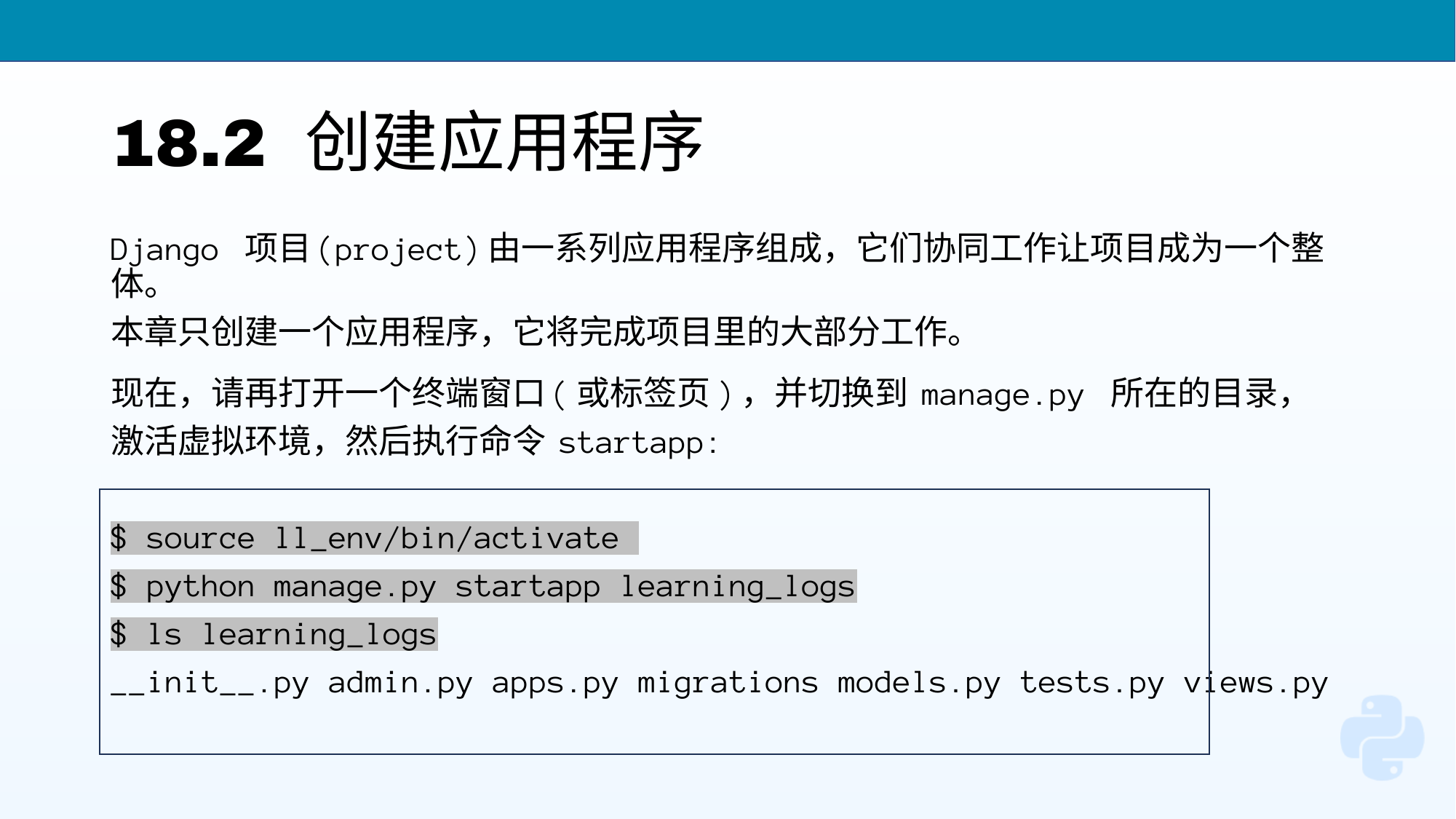

# 18.2 创建应用程序
Django 项目(project)由一系列应用程序组成，它们协同工作让项目成为一个整体。
本章只创建一个应用程序，它将完成项目里的大部分工作。
现在，请再打开一个终端窗口(或标签页)，并切换到 manage.py 所在的目录，激活虚拟环境，然后执行命令 startapp:

$ source ll_env/bin/activate
$ python manage.py startapp learning_logs
$ ls learning_logs
__init__.py admin.py apps.py migrations models.py tests.py views.py